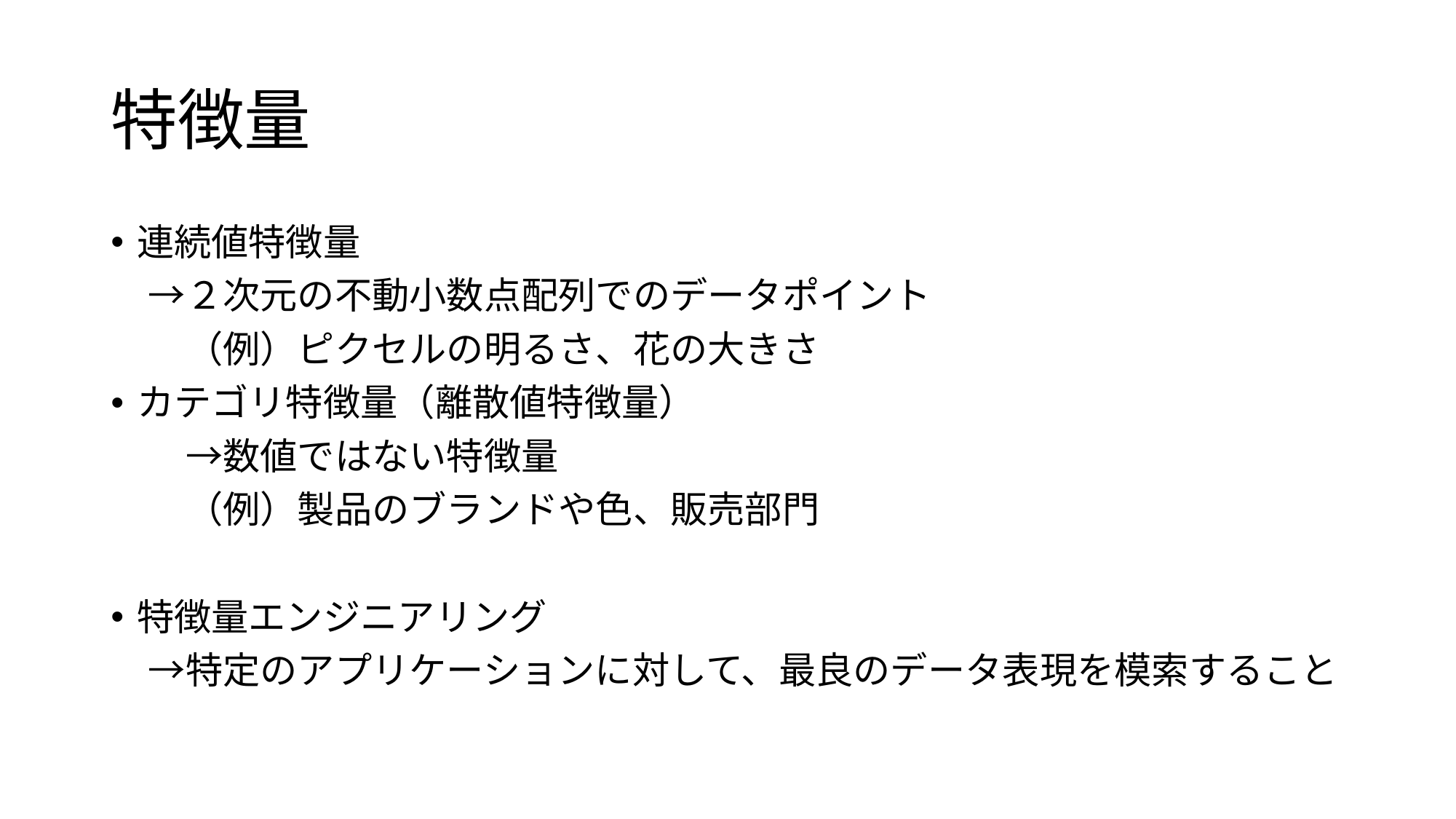

# 特徴量
連続値特徴量
　→２次元の不動小数点配列でのデータポイント
　　（例）ピクセルの明るさ、花の大きさ
カテゴリ特徴量（離散値特徴量）
　　→数値ではない特徴量
　　（例）製品のブランドや色、販売部門

特徴量エンジニアリング
　→特定のアプリケーションに対して、最良のデータ表現を模索すること